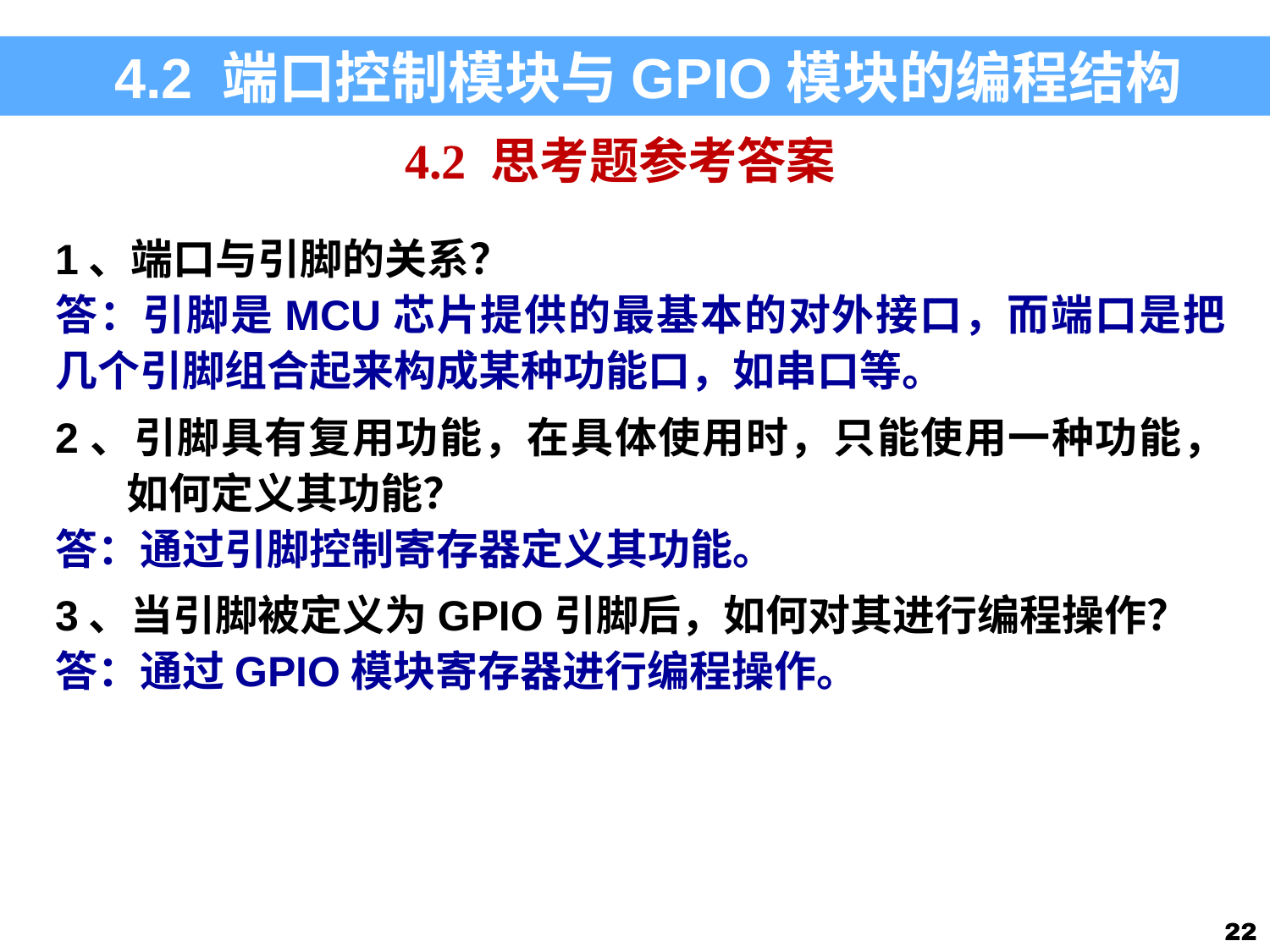

4.2 端口控制模块与GPIO模块的编程结构
4.2 思考题参考答案
1、端口与引脚的关系？
答：引脚是MCU芯片提供的最基本的对外接口，而端口是把几个引脚组合起来构成某种功能口，如串口等。
2、引脚具有复用功能，在具体使用时，只能使用一种功能，如何定义其功能？
答：通过引脚控制寄存器定义其功能。
3、当引脚被定义为GPIO引脚后，如何对其进行编程操作？
答：通过GPIO模块寄存器进行编程操作。

22